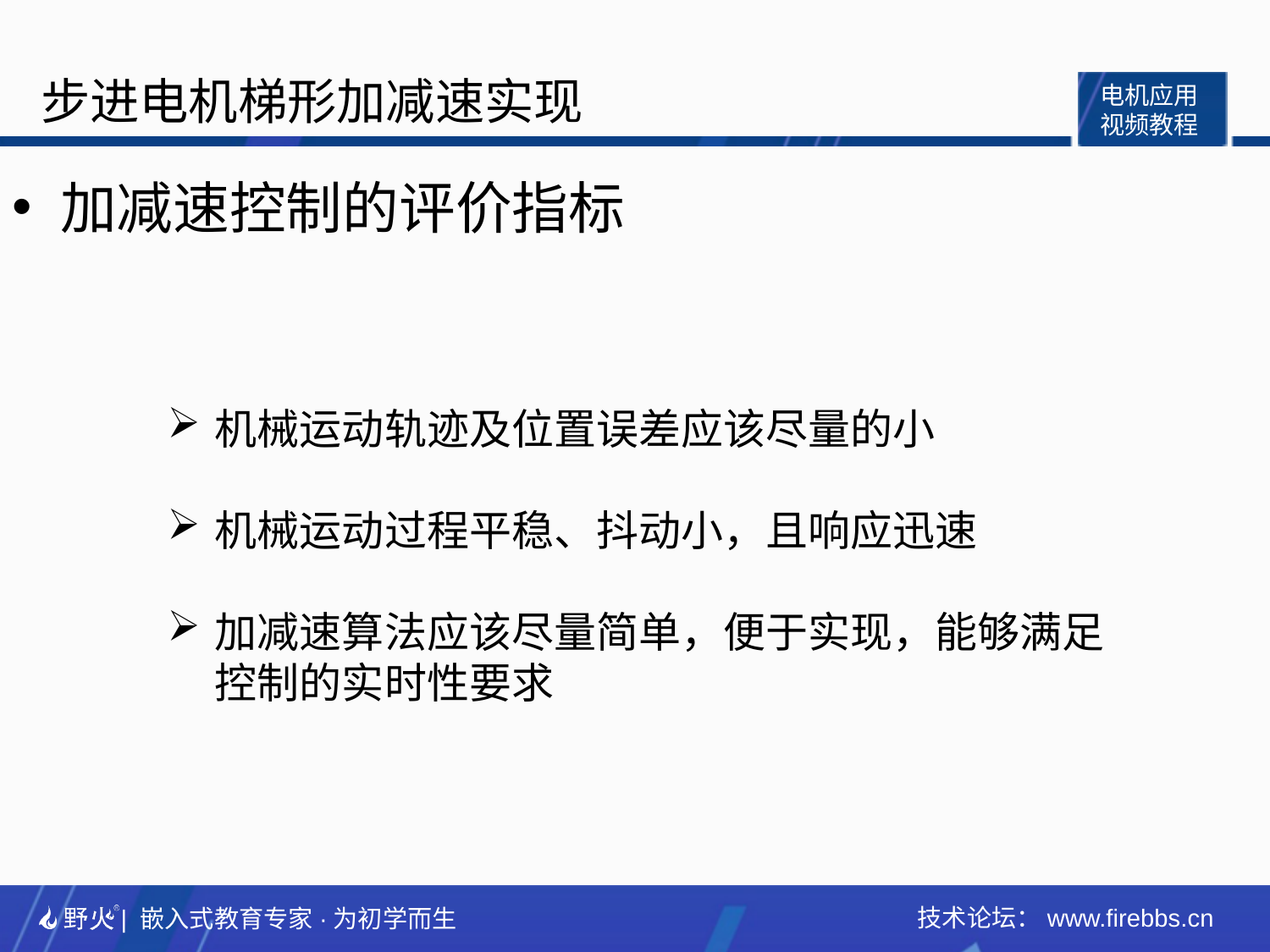

加减速控制的评价指标
机械运动轨迹及位置误差应该尽量的小

机械运动过程平稳、抖动小，且响应迅速

加减速算法应该尽量简单，便于实现，能够满足控制的实时性要求